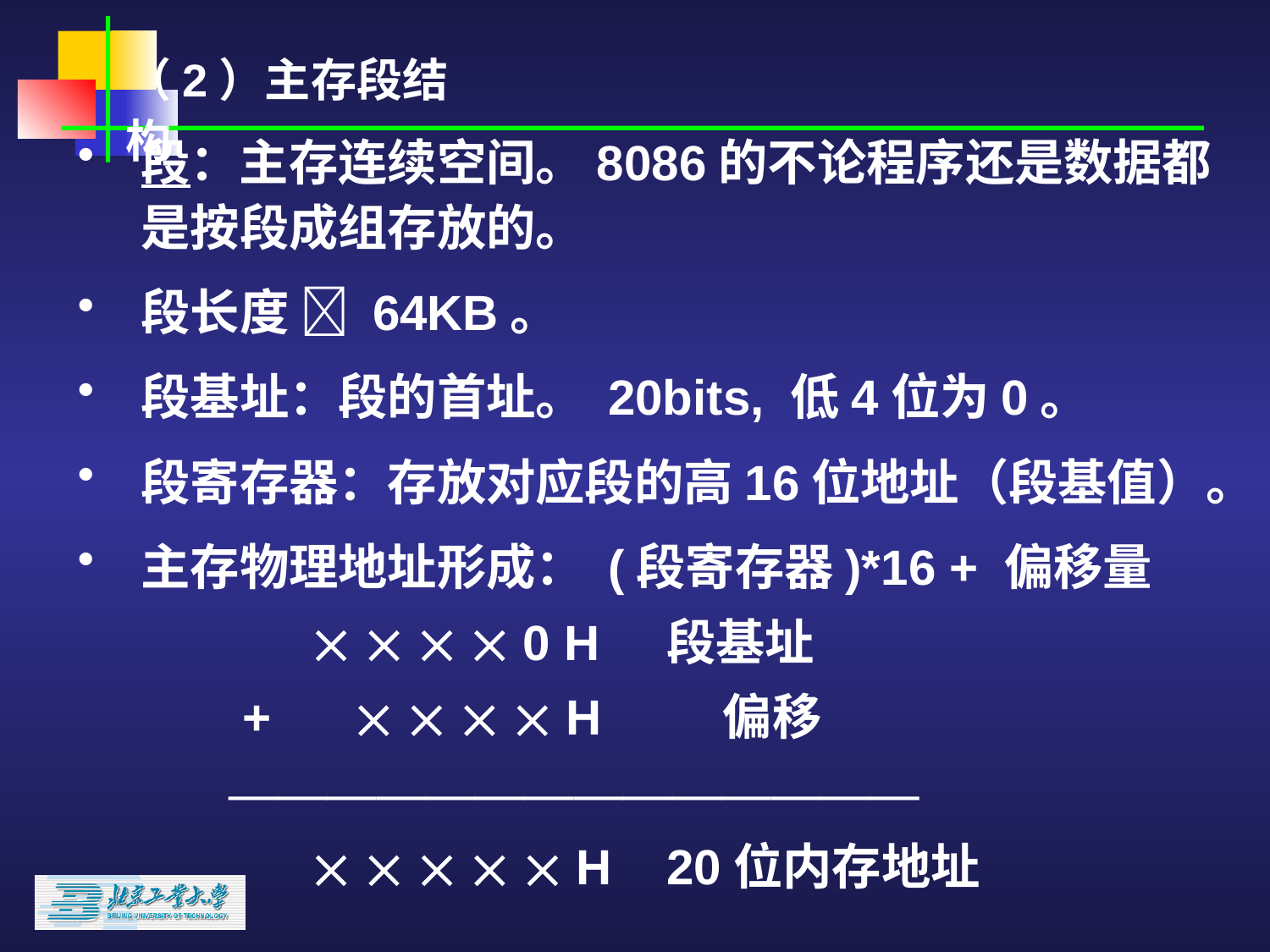

（2）主存段结构
段：主存连续空间。8086的不论程序还是数据都是按段成组存放的。
段长度 ≤ 64KB。
段基址：段的首址。 20bits, 低4位为0。
段寄存器：存放对应段的高16位地址（段基值）。
主存物理地址形成： (段寄存器)*16 + 偏移量
                 × × × × 0 H    段基址
            +      × × × × H        偏移
           ——————————————
                 × × × × × H    20位内存地址